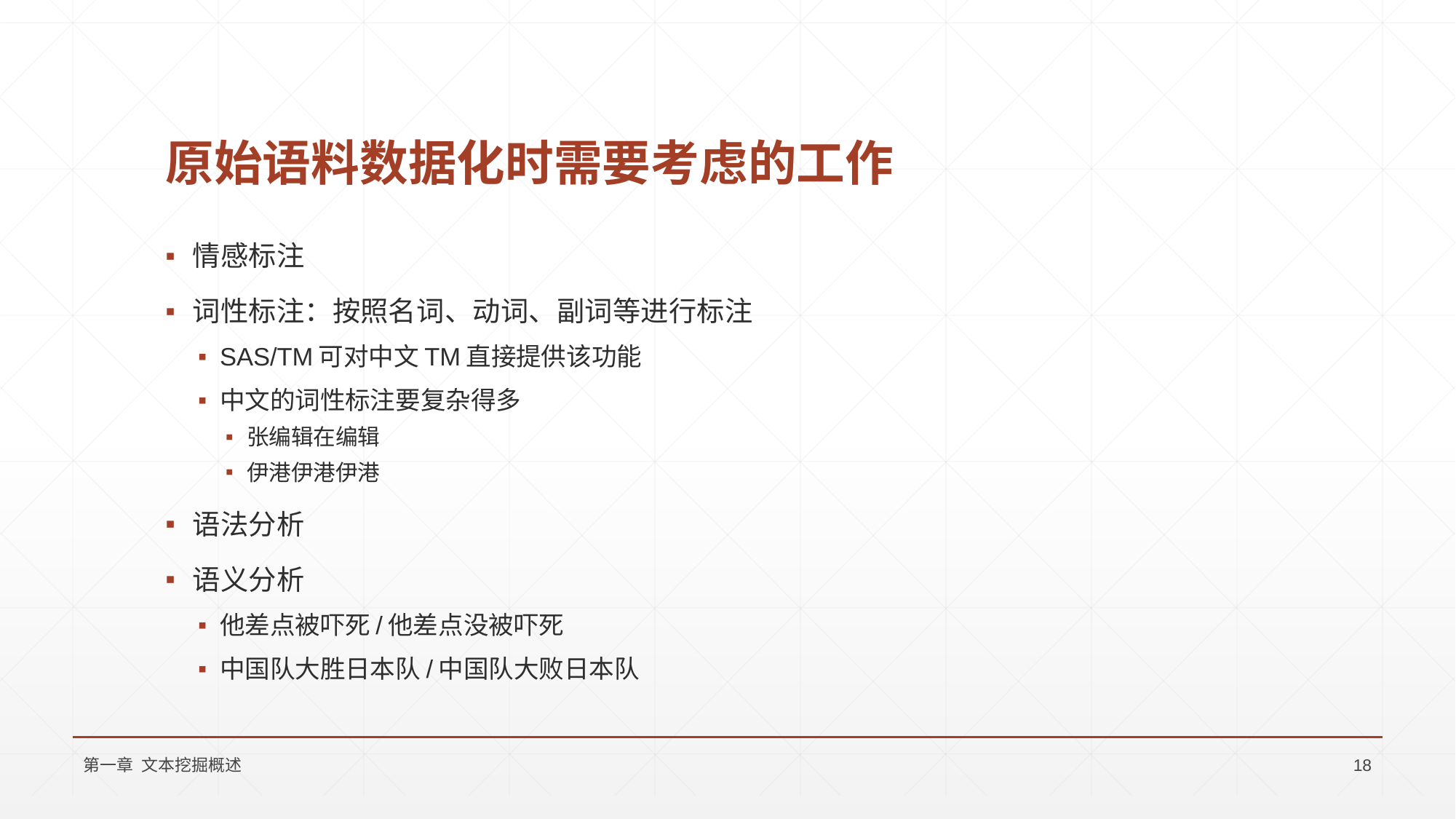

# 原始语料数据化时需要考虑的工作
情感标注
词性标注：按照名词、动词、副词等进行标注
SAS/TM可对中文TM直接提供该功能
中文的词性标注要复杂得多
张编辑在编辑
伊港伊港伊港
语法分析
语义分析
他差点被吓死/他差点没被吓死
中国队大胜日本队/中国队大败日本队
第一章  文本挖掘概述
18